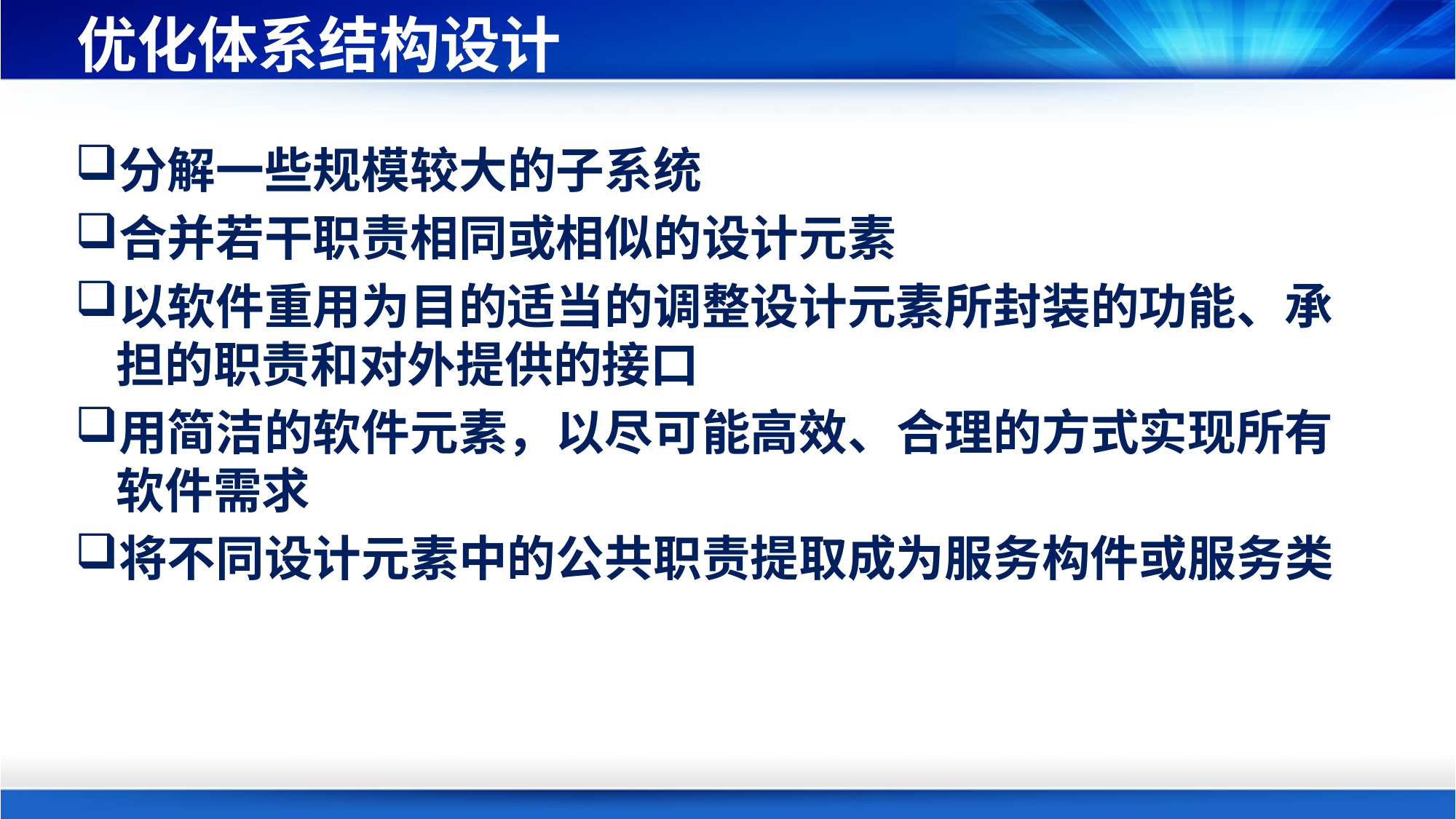

# 优化体系结构设计
分解一些规模较大的子系统
合并若干职责相同或相似的设计元素
以软件重用为目的适当的调整设计元素所封装的功能、承担的职责和对外提供的接口
用简洁的软件元素，以尽可能高效、合理的方式实现所有软件需求
将不同设计元素中的公共职责提取成为服务构件或服务类